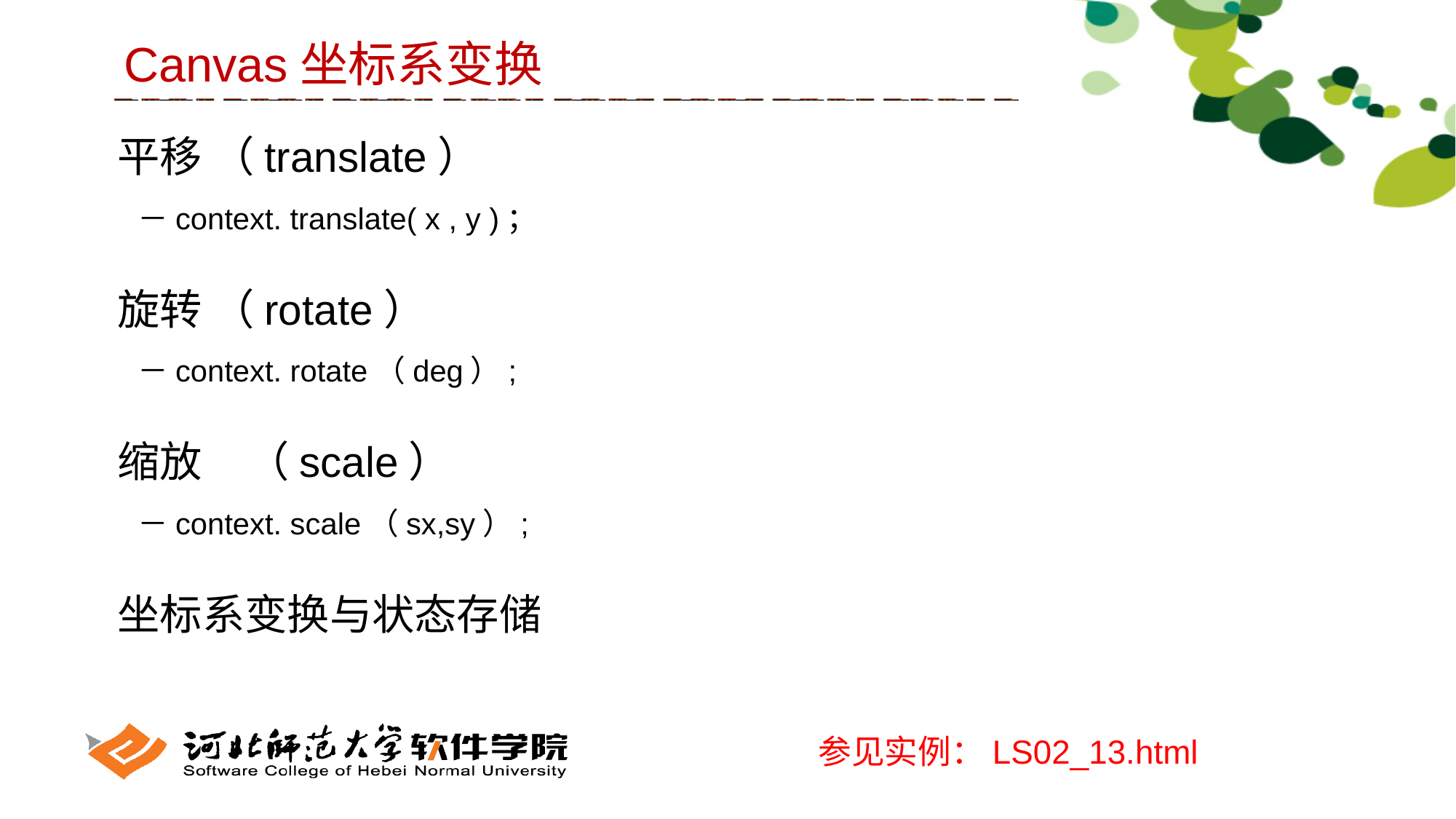

Canvas坐标系变换
平移 （translate）
－context. translate( x , y )；
旋转 （rotate）
－context. rotate（deg）;
缩放	（scale）
－context. scale（sx,sy）;
坐标系变换与状态存储

参见实例：LS02_13.html